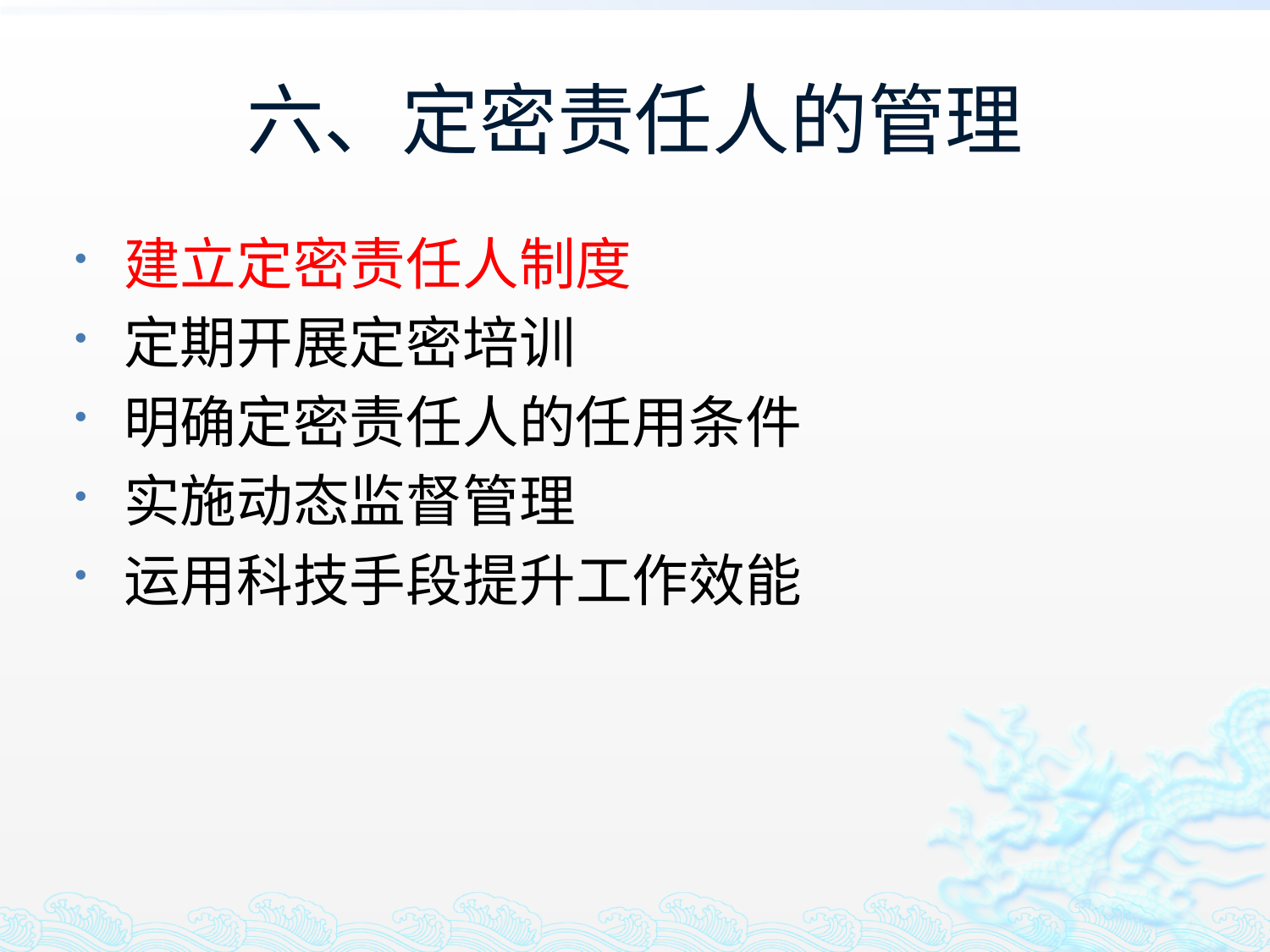

# 六、定密责任人的管理
建立定密责任人制度
定期开展定密培训
明确定密责任人的任用条件
实施动态监督管理
运用科技手段提升工作效能